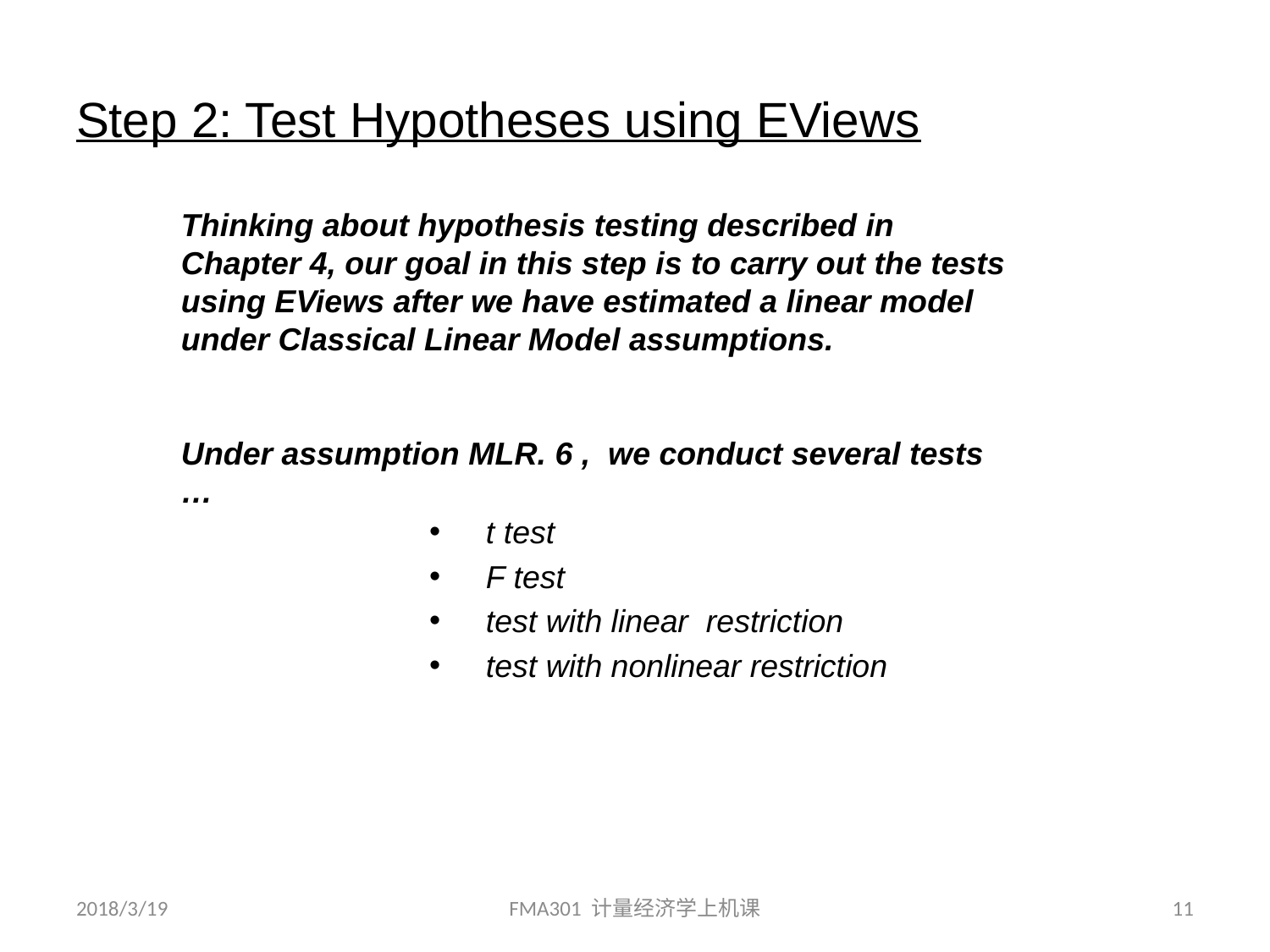

# Step 2: Test Hypotheses using EViews
Thinking about hypothesis testing described in Chapter 4, our goal in this step is to carry out the tests using EViews after we have estimated a linear model under Classical Linear Model assumptions.

Under assumption MLR. 6 ,  we conduct several tests …
 t test
 F test
 test with linear  restriction
 test with nonlinear restriction
2018/3/19
FMA301 计量经济学上机课
11